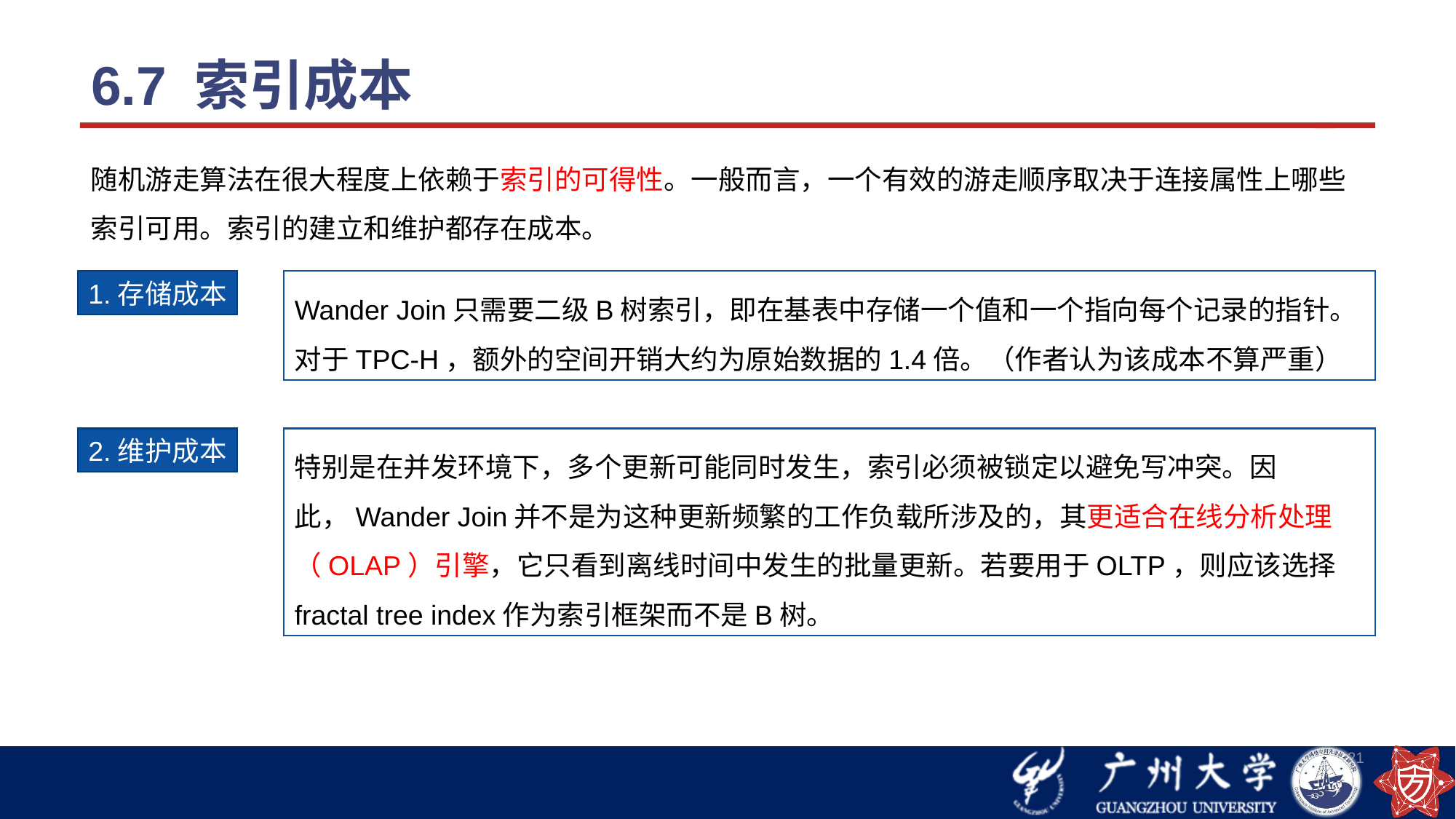

# 6.7 索引成本
随机游走算法在很大程度上依赖于索引的可得性。一般而言，一个有效的游走顺序取决于连接属性上哪些索引可用。索引的建立和维护都存在成本。
1.存储成本
Wander Join只需要二级B树索引，即在基表中存储一个值和一个指向每个记录的指针。对于TPC-H，额外的空间开销大约为原始数据的1.4倍。（作者认为该成本不算严重）
2.维护成本
特别是在并发环境下，多个更新可能同时发生，索引必须被锁定以避免写冲突。因此，Wander Join并不是为这种更新频繁的工作负载所涉及的，其更适合在线分析处理（OLAP）引擎，它只看到离线时间中发生的批量更新。若要用于OLTP，则应该选择fractal tree index作为索引框架而不是B树。
21